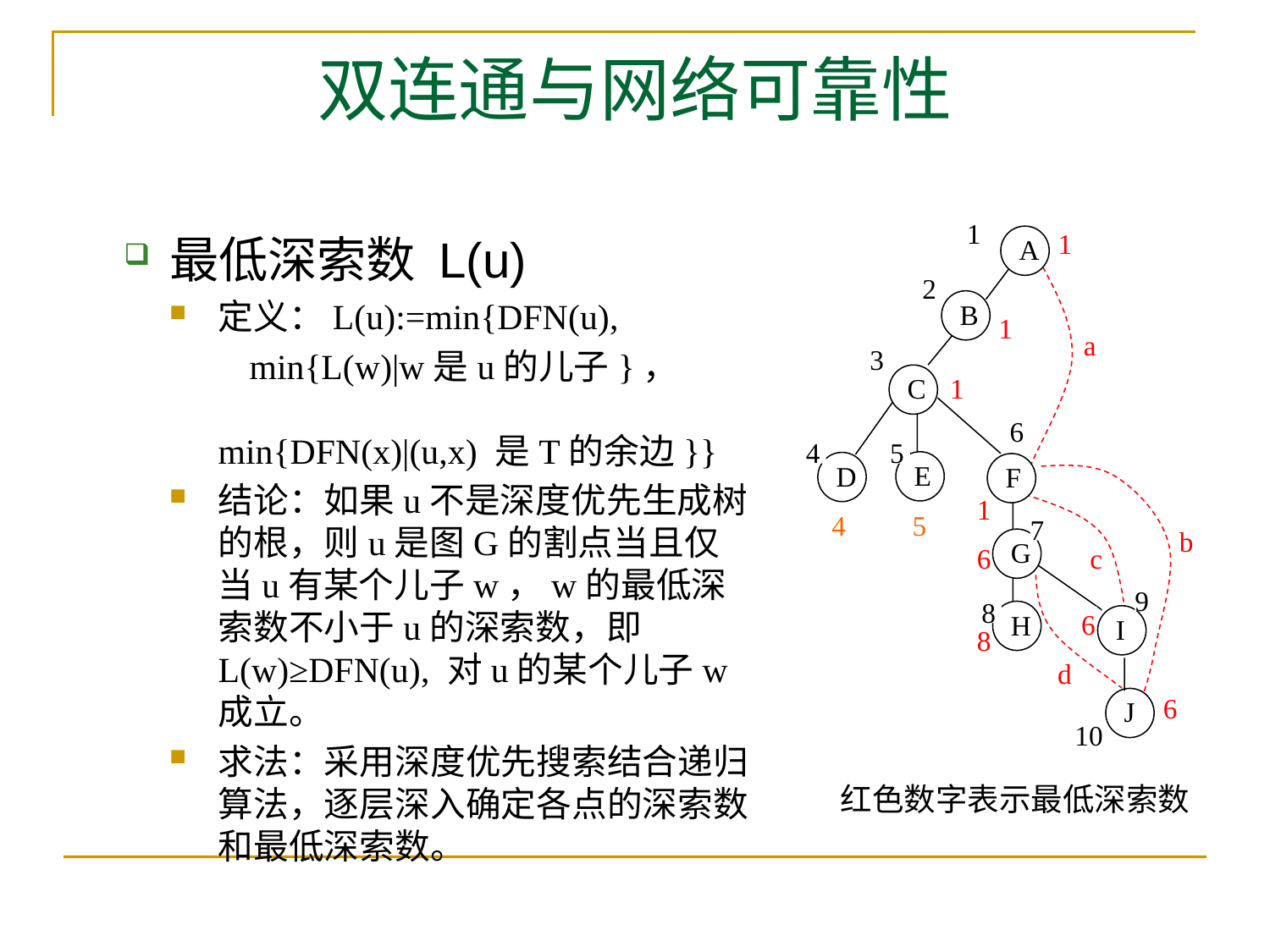

# 双连通与网络可靠性
1
2
3
6
4
5
7
9
8
A
B

C
E
D
F
G
H
I

g
J
1
1
a
1
1
4
5
b
6
c
6
8
d
6

10
最低深索数 L(u)
定义：L(u):=min{DFN(u),
         min{L(w)|w是u的儿子}，                                                                 min{DFN(x)|(u,x) 是T的余边}}
结论：如果u不是深度优先生成树的根，则u是图G的割点当且仅当u有某个儿子w，w的最低深索数不小于u的深索数，即 L(w)≥DFN(u), 对u的某个儿子w成立。
求法：采用深度优先搜索结合递归算法，逐层深入确定各点的深索数和最低深索数。

红色数字表示最低深索数